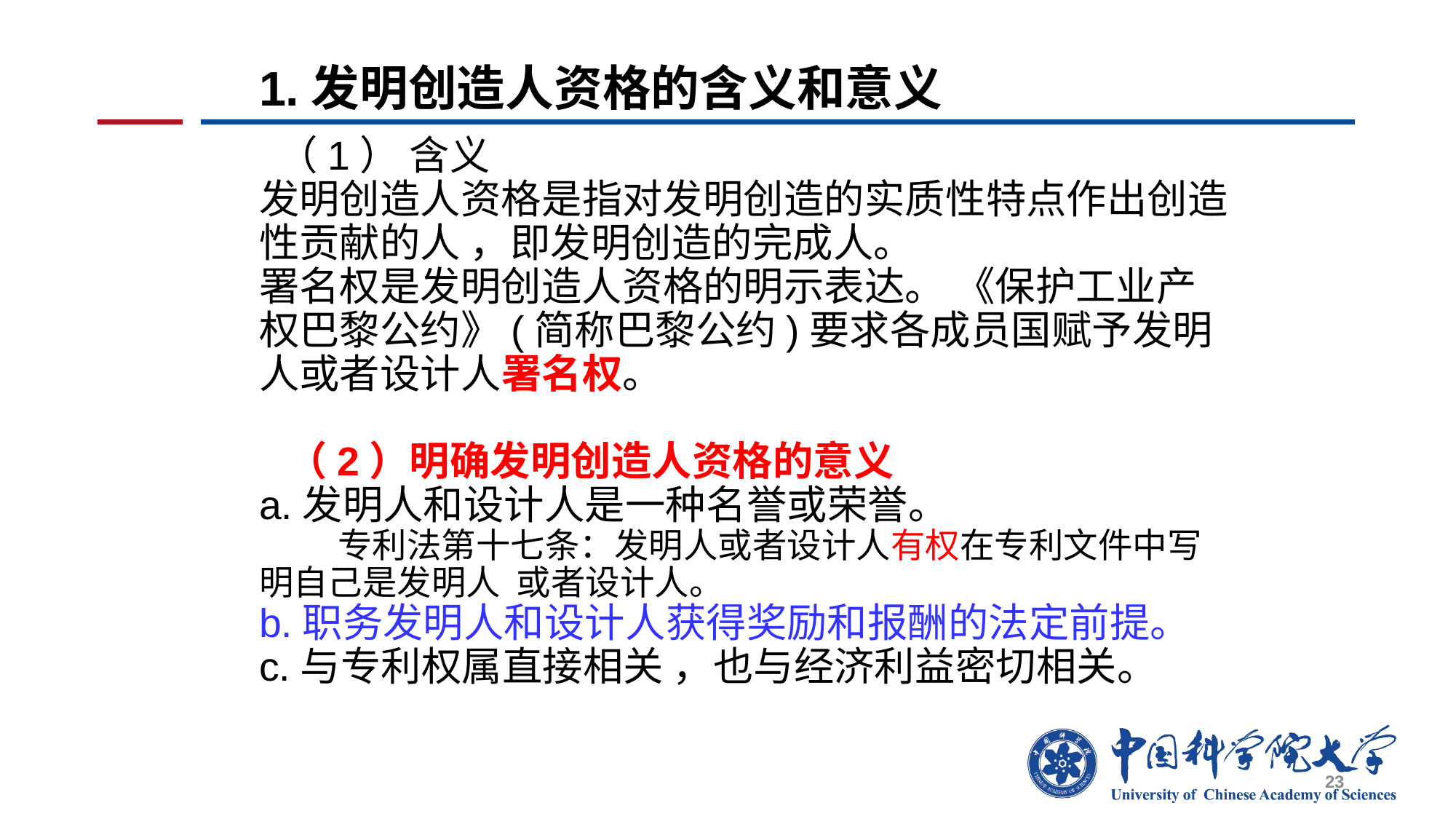

23

# 1.发明创造人资格的含义和意义
 （1） 含义
发明创造人资格是指对发明创造的实质性特点作出创造性贡献的人 ，即发明创造的完成人。
署名权是发明创造人资格的明示表达。 《保护工业产权巴黎公约》(简称巴黎公约)要求各成员国赋予发明人或者设计人署名权。

  （2）明确发明创造人资格的意义
a.发明人和设计人是一种名誉或荣誉。
         专利法第十七条：发明人或者设计人有权在专利文件中写明自己是发明人  或者设计人。
b.职务发明人和设计人获得奖励和报酬的法定前提。
c.与专利权属直接相关 ，也与经济利益密切相关。